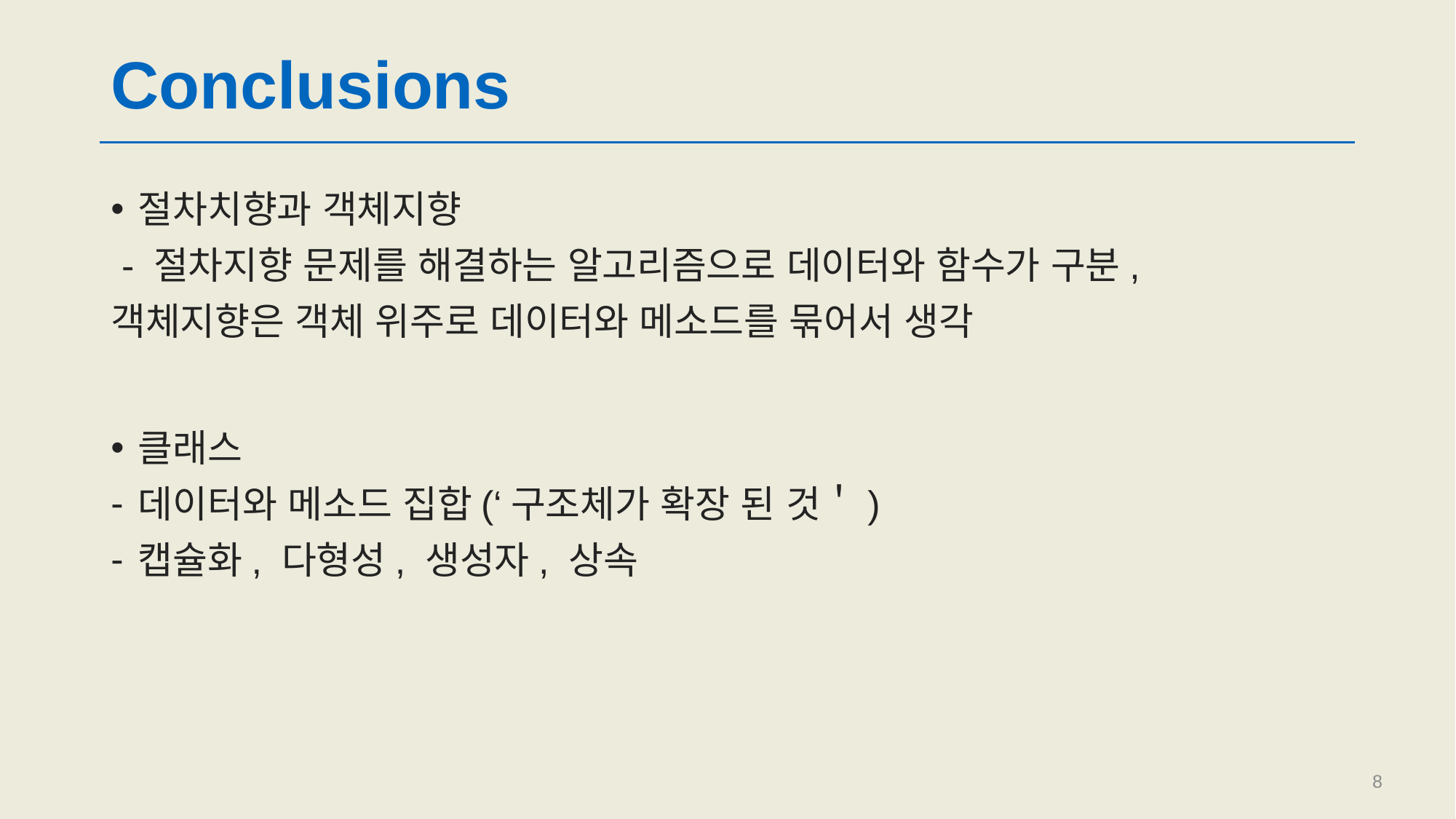

# Conclusions
절차치향과 객체지향
 - 절차지향 문제를 해결하는 알고리즘으로 데이터와 함수가 구분,
객체지향은 객체 위주로 데이터와 메소드를 묶어서 생각
클래스
데이터와 메소드 집합(‘구조체가 확장 된 것＇)
캡슐화, 다형성, 생성자, 상속
8